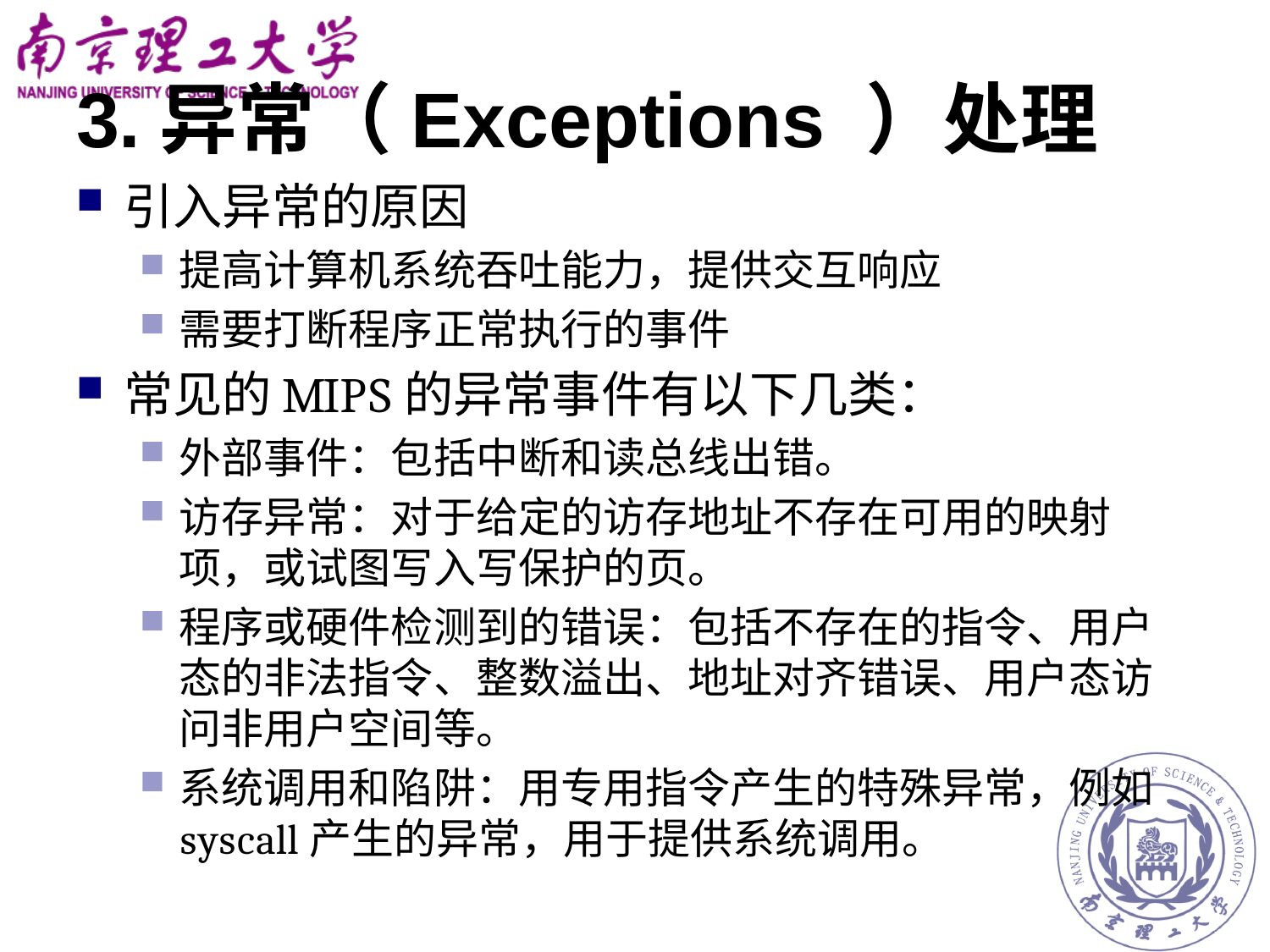

# 3.异常（Exceptions ）处理
引入异常的原因
提高计算机系统吞吐能力，提供交互响应
需要打断程序正常执行的事件
常见的MIPS的异常事件有以下几类：
外部事件：包括中断和读总线出错。
访存异常：对于给定的访存地址不存在可用的映射项，或试图写入写保护的页。
程序或硬件检测到的错误：包括不存在的指令、用户态的非法指令、整数溢出、地址对齐错误、用户态访问非用户空间等。
系统调用和陷阱：用专用指令产生的特殊异常，例如syscall产生的异常，用于提供系统调用。